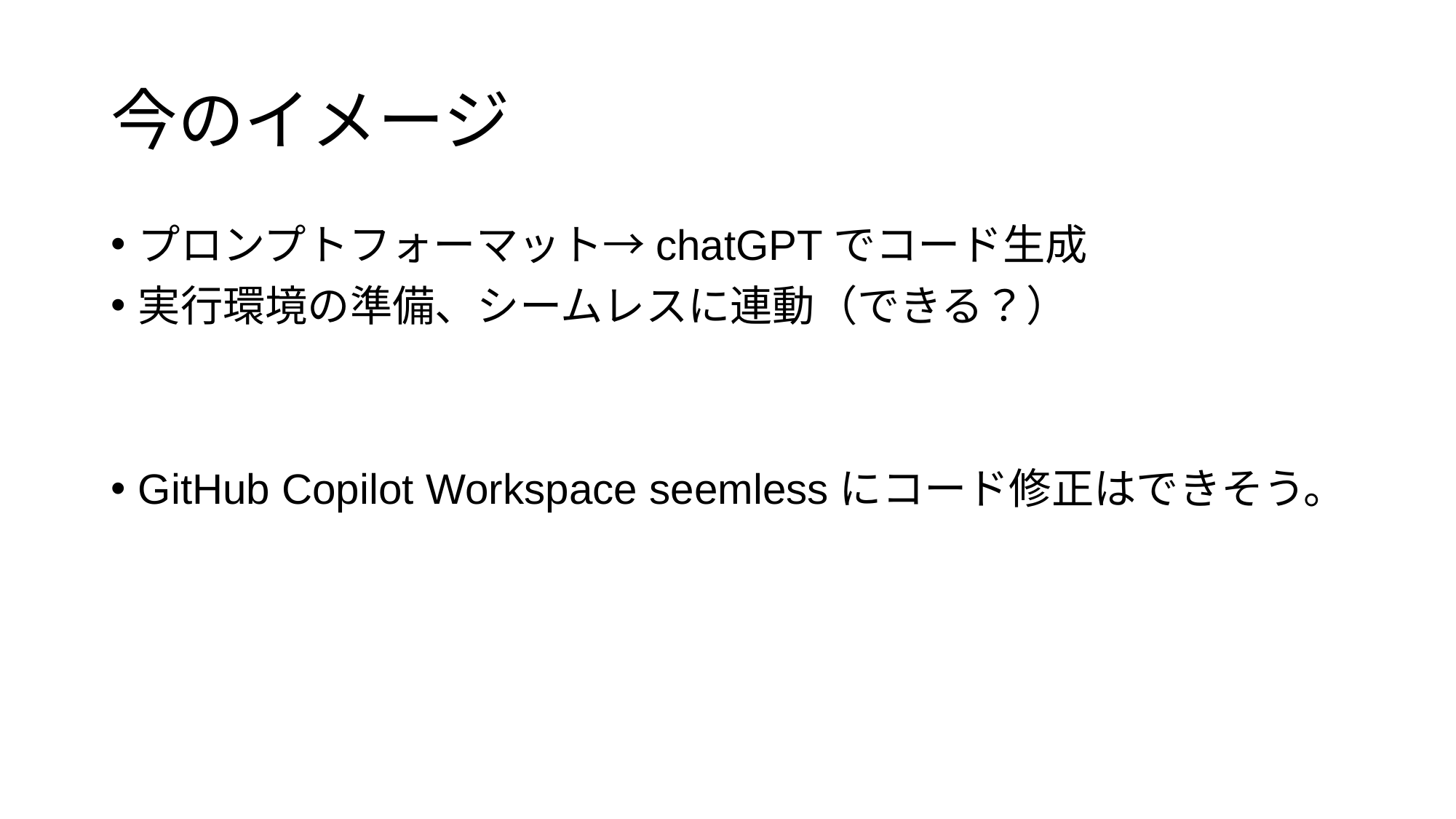

# 今のイメージ
プロンプトフォーマット→chatGPTでコード生成
実行環境の準備、シームレスに連動（できる？）

GitHub Copilot Workspace seemlessにコード修正はできそう。